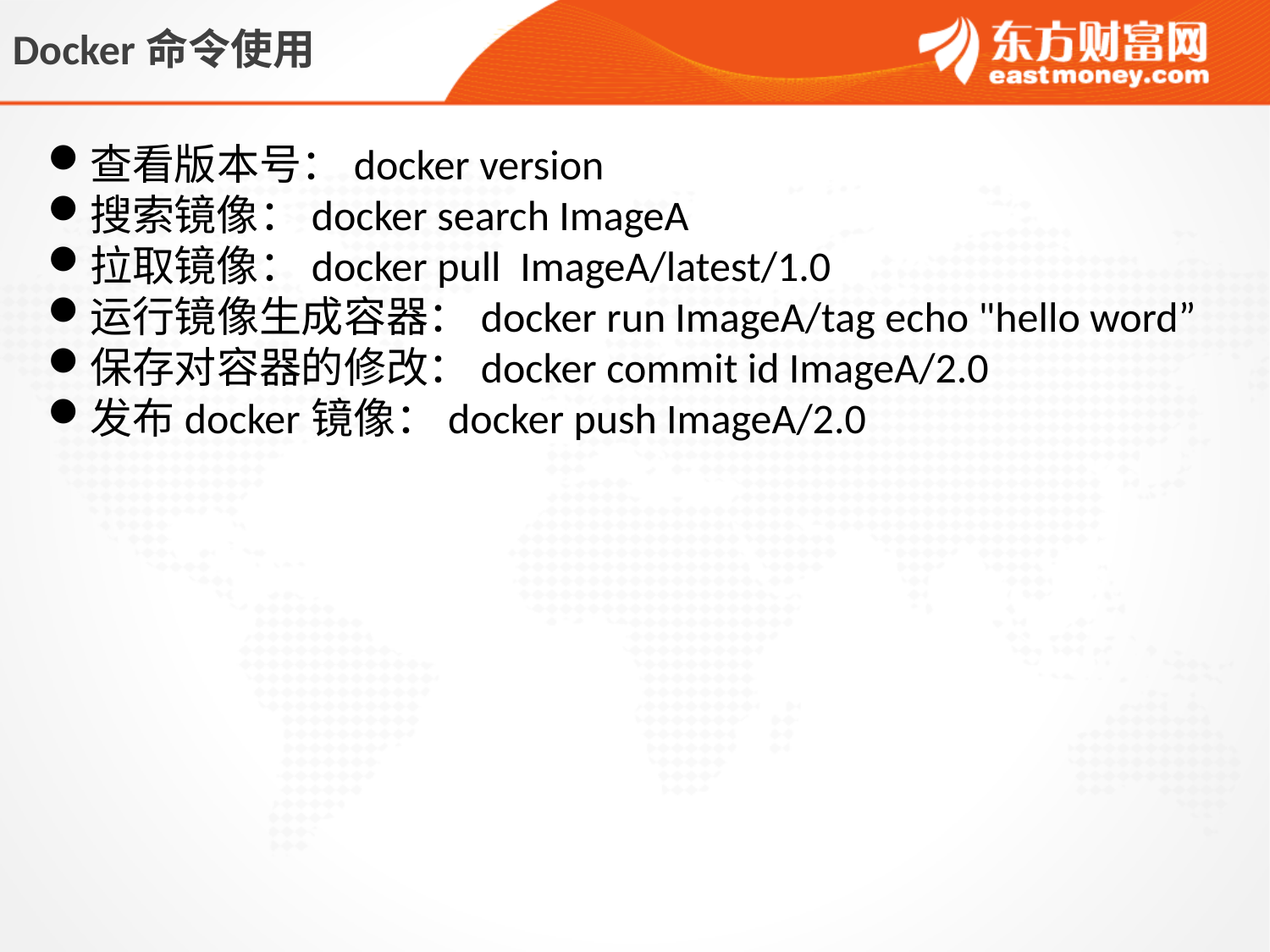

Docker命令使用
查看版本号：docker version
搜索镜像：docker search ImageA
拉取镜像：docker pull  ImageA/latest/1.0
运行镜像生成容器：docker run ImageA/tag echo "hello word”
保存对容器的修改：docker commit id ImageA/2.0
发布docker镜像：docker push ImageA/2.0